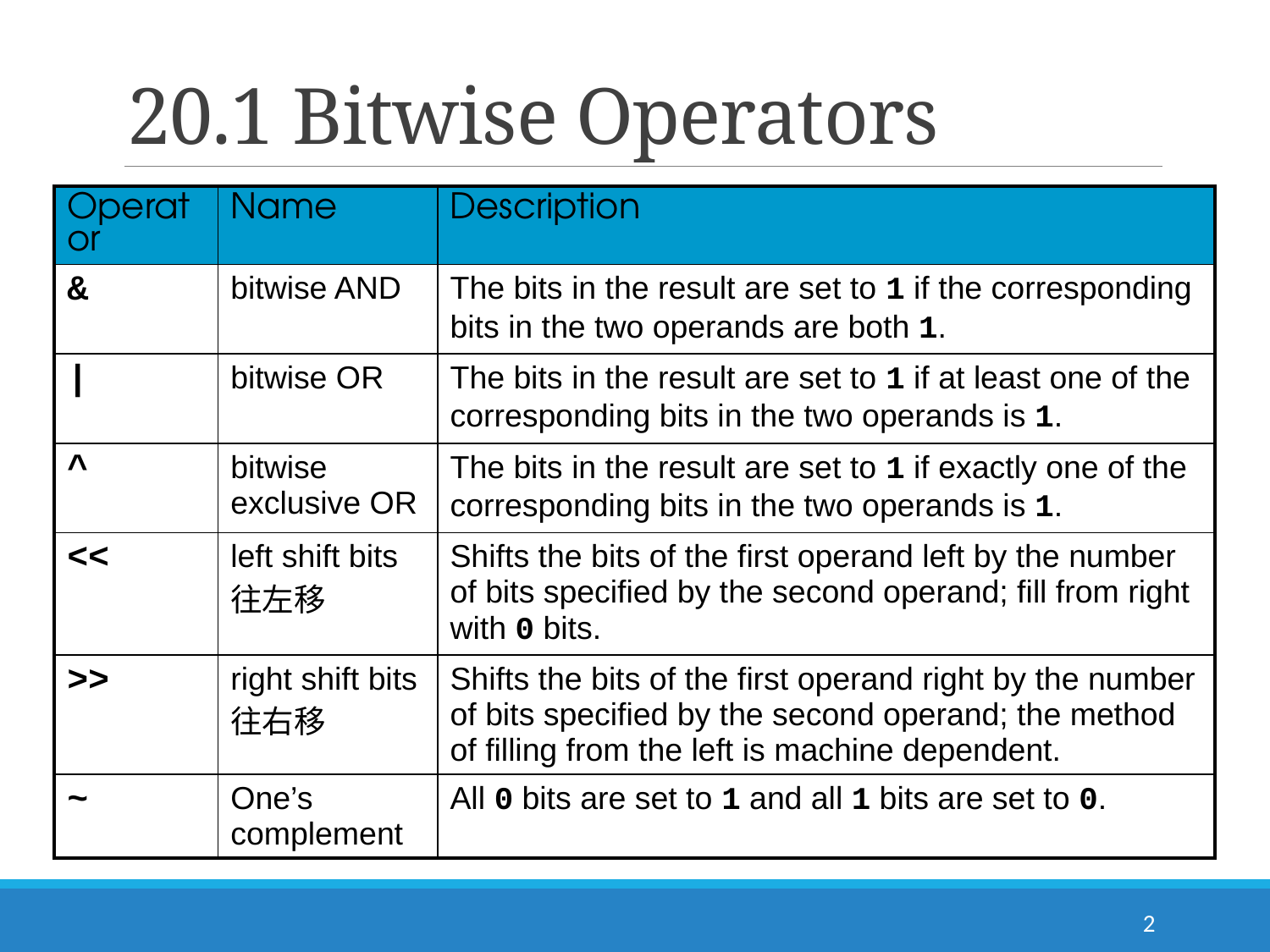

# 20.1 Bitwise Operators
| Operator | Name | Description |
| --- | --- | --- |
| & | bitwise AND | The bits in the result are set to 1 if the corresponding bits in the two operands are both 1. |
| | | bitwise OR | The bits in the result are set to 1 if at least one of the corresponding bits in the two operands is 1. |
| ^ | bitwise exclusive OR | The bits in the result are set to 1 if exactly one of the corresponding bits in the two operands is 1. |
| << | left shift bits往左移 | Shifts the bits of the first operand left by the number of bits specified by the second operand; fill from right with 0 bits. |
| >> | right shift bits 往右移 | Shifts the bits of the first operand right by the number of bits specified by the second operand; the method of filling from the left is machine dependent. |
| ~ | One’s complement | All 0 bits are set to 1 and all 1 bits are set to 0. |
2